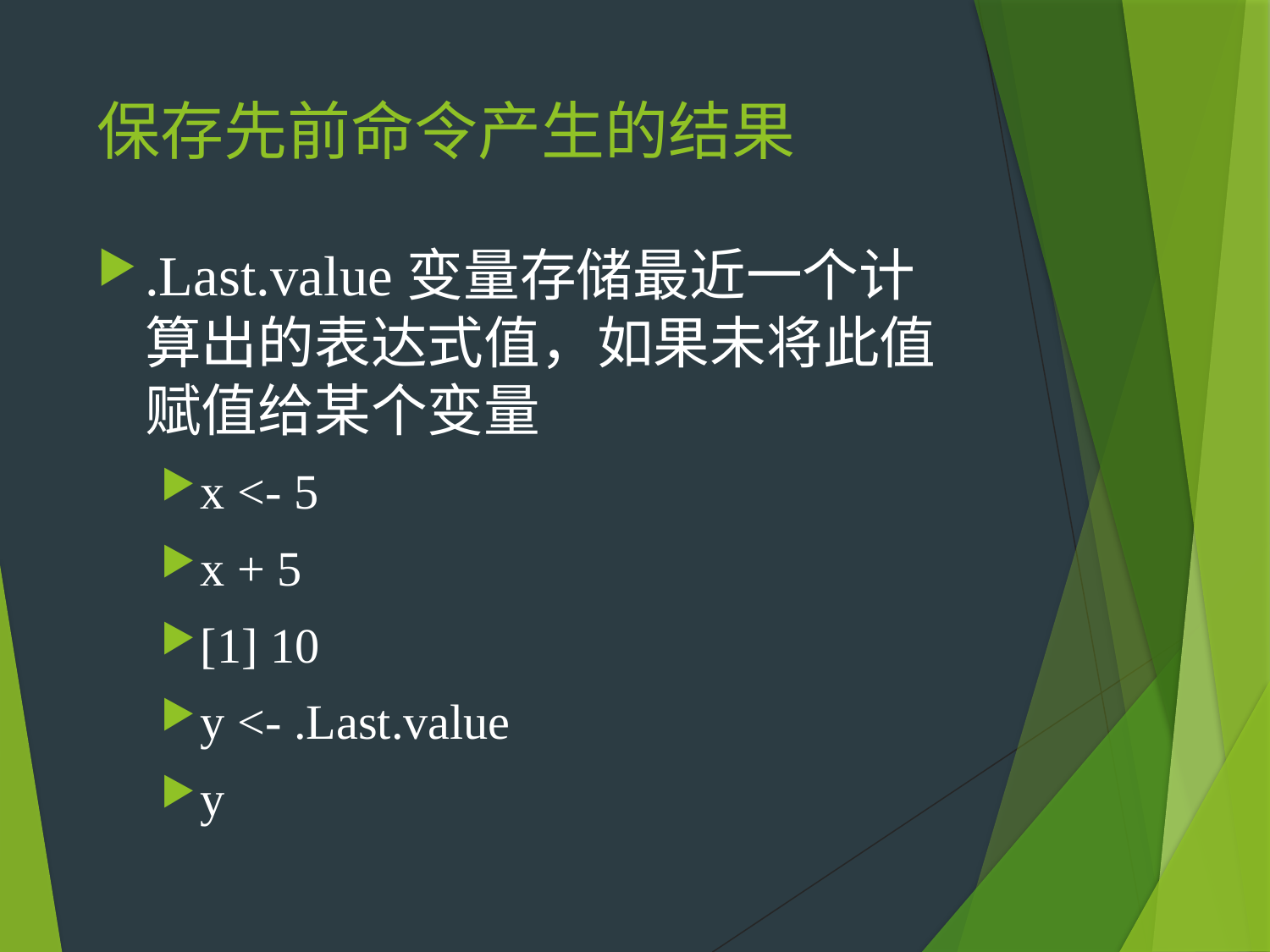

# 保存先前命令产生的结果
.Last.value变量存储最近一个计算出的表达式值，如果未将此值赋值给某个变量
x <- 5
x + 5
[1] 10
y <- .Last.value
y